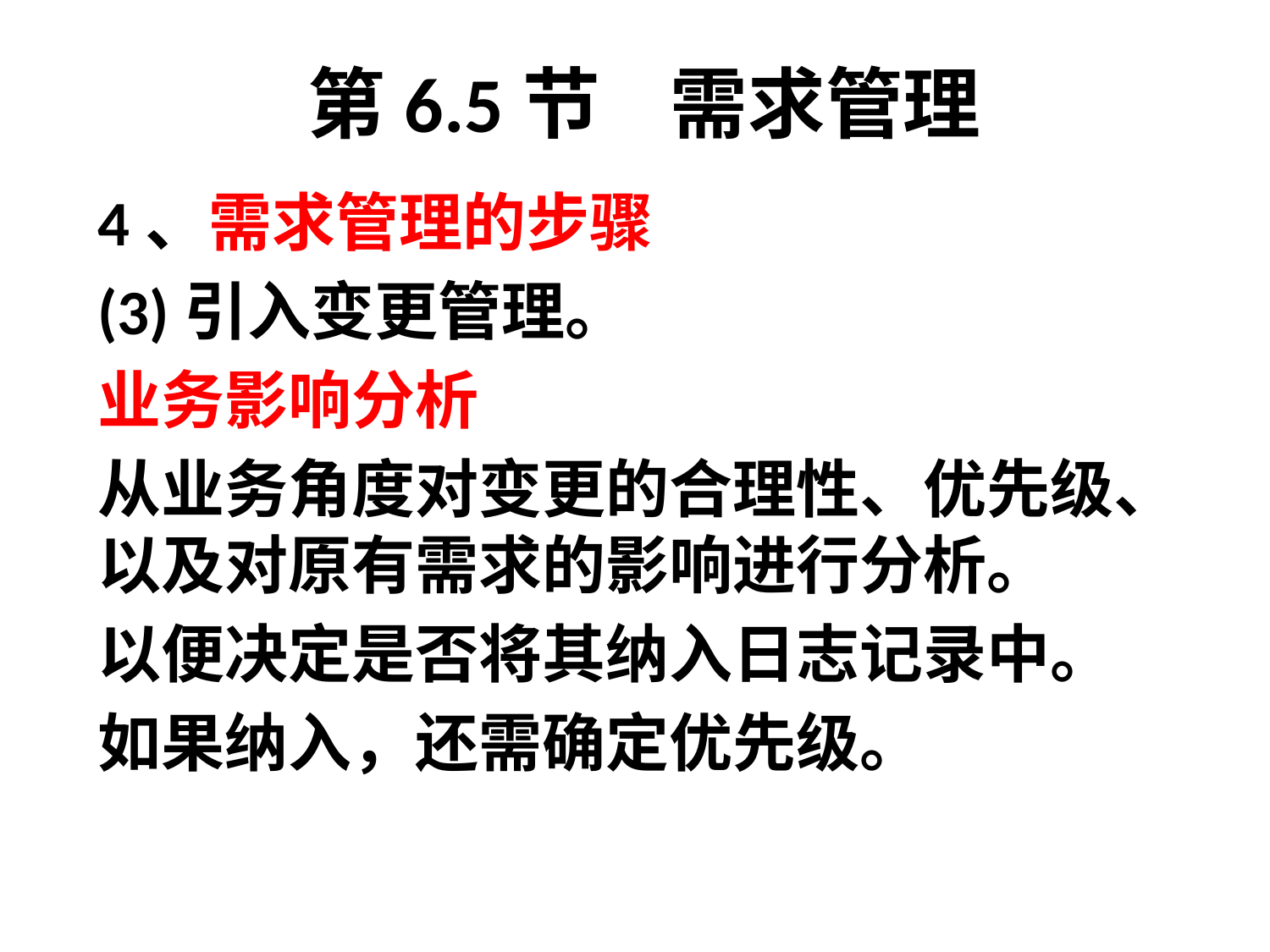

# 第6.5节    需求管理
4、需求管理的步骤
(3)引入变更管理。
业务影响分析
从业务角度对变更的合理性、优先级、以及对原有需求的影响进行分析。
以便决定是否将其纳入日志记录中。
如果纳入，还需确定优先级。